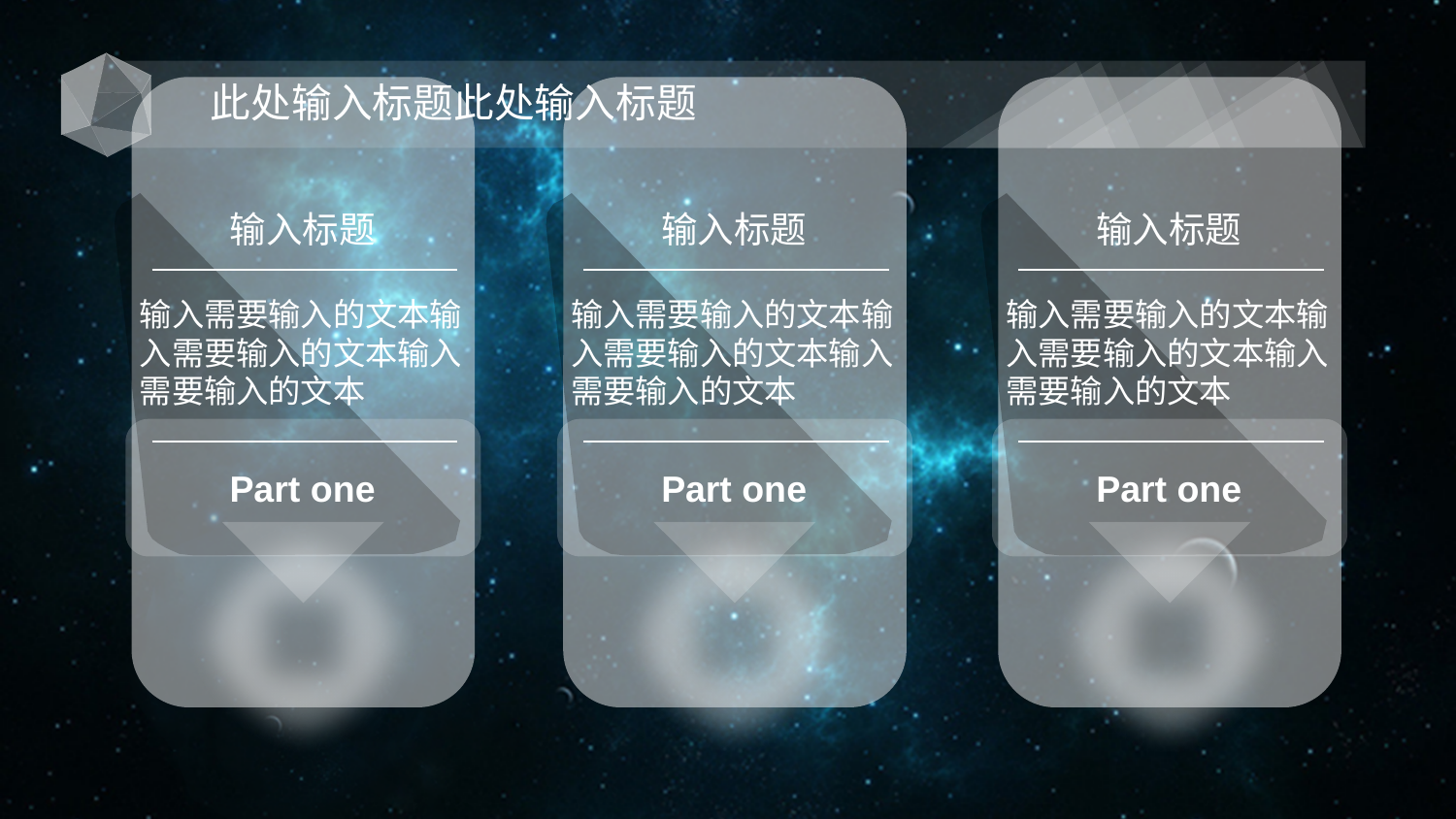

此处输入标题此处输入标题

输入标题
输入需要输入的文本输入需要输入的文本输入需要输入的文本

Part one

输入标题
输入需要输入的文本输入需要输入的文本输入需要输入的文本

Part one

输入标题
输入需要输入的文本输入需要输入的文本输入需要输入的文本

Part one